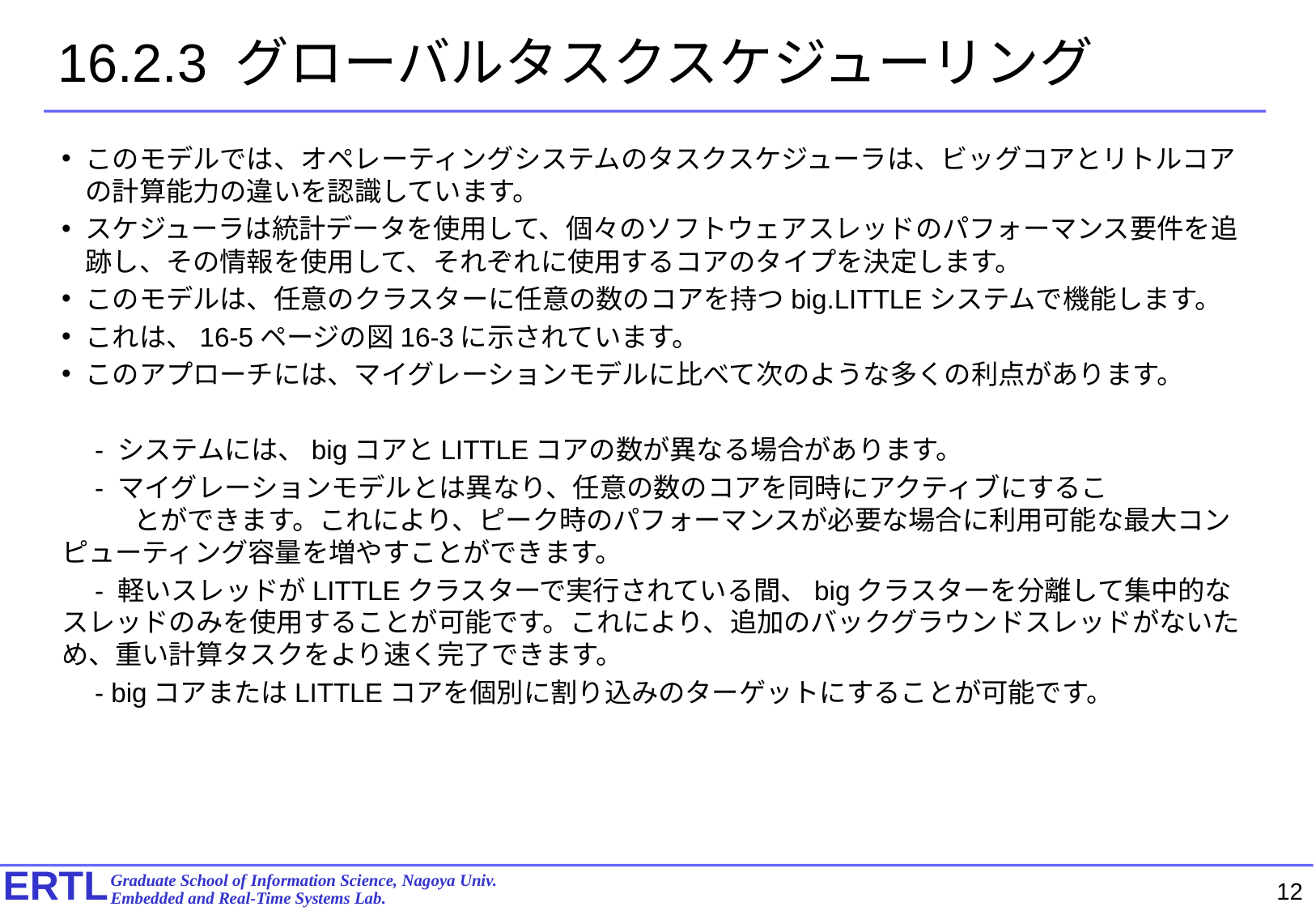

# 16.2.3 グローバルタスクスケジューリング
このモデルでは、オペレーティングシステムのタスクスケジューラは、ビッグコアとリトルコアの計算能力の違いを認識しています。
スケジューラは統計データを使用して、個々のソフトウェアスレッドのパフォーマンス要件を追跡し、その情報を使用して、それぞれに使用するコアのタイプを決定します。
このモデルは、任意のクラスターに任意の数のコアを持つbig.LITTLEシステムで機能します。
これは、16-5ページの図16-3に示されています。
このアプローチには、マイグレーションモデルに比べて次のような多くの利点があります。

　- システムには、bigコアとLITTLEコアの数が異なる場合があります。
　- マイグレーションモデルとは異なり、任意の数のコアを同時にアクティブにするこ        　　　　　   とができます。これにより、ピーク時のパフォーマンスが必要な場合に利用可能な最大コンピューティング容量を増やすことができます。
　- 軽いスレッドがLITTLEクラスターで実行されている間、bigクラスターを分離して集中的なスレッドのみを使用することが可能です。これにより、追加のバックグラウンドスレッドがないため、重い計算タスクをより速く完了できます。
　- bigコアまたはLITTLEコアを個別に割り込みのターゲットにすることが可能です。
12